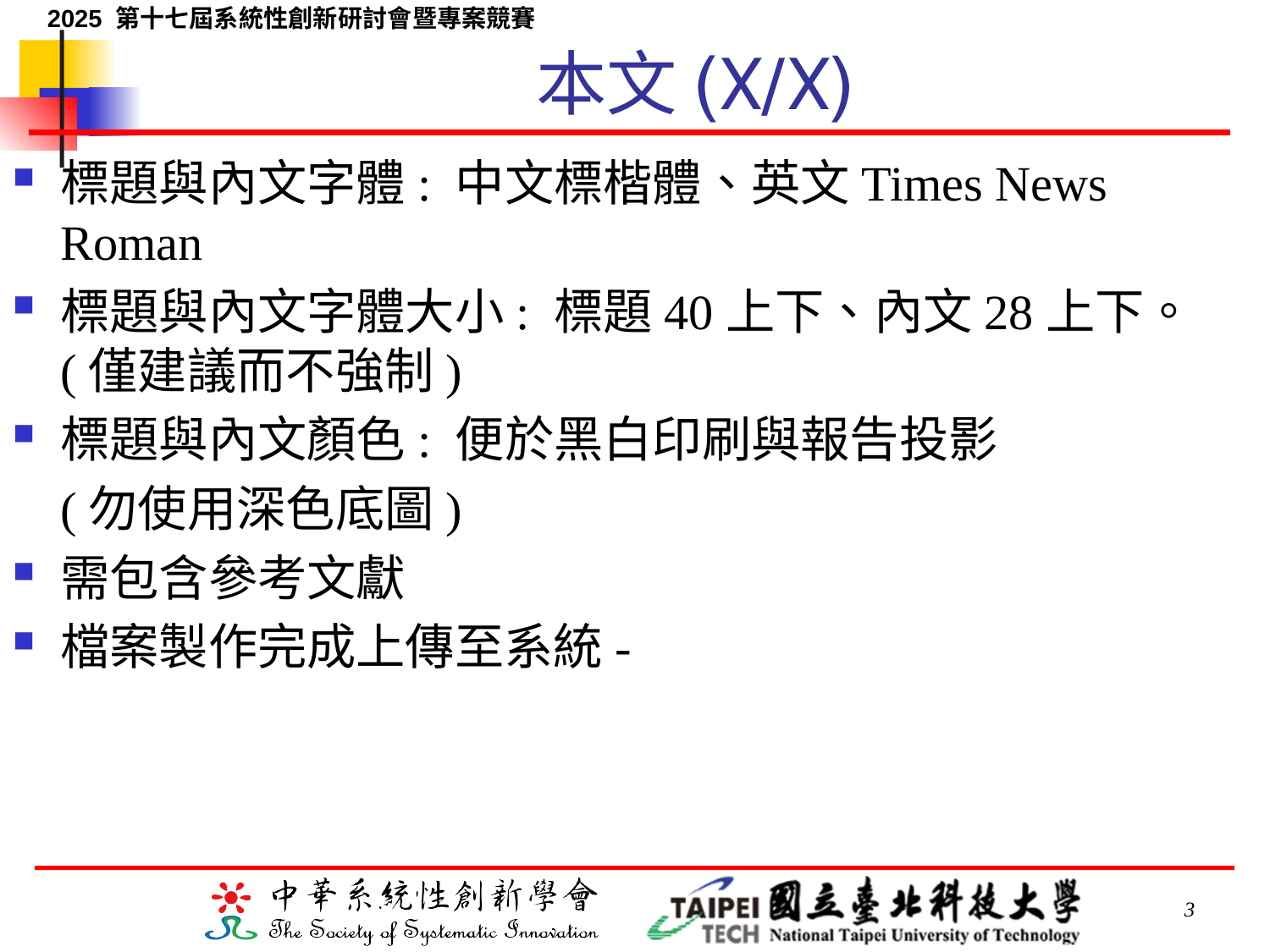

# 本文(X/X)
標題與內文字體: 中文標楷體、英文Times News Roman
標題與內文字體大小: 標題40上下、內文28上下。(僅建議而不強制)
標題與內文顏色: 便於黑白印刷與報告投影
	(勿使用深色底圖)
需包含參考文獻
檔案製作完成上傳至系統-